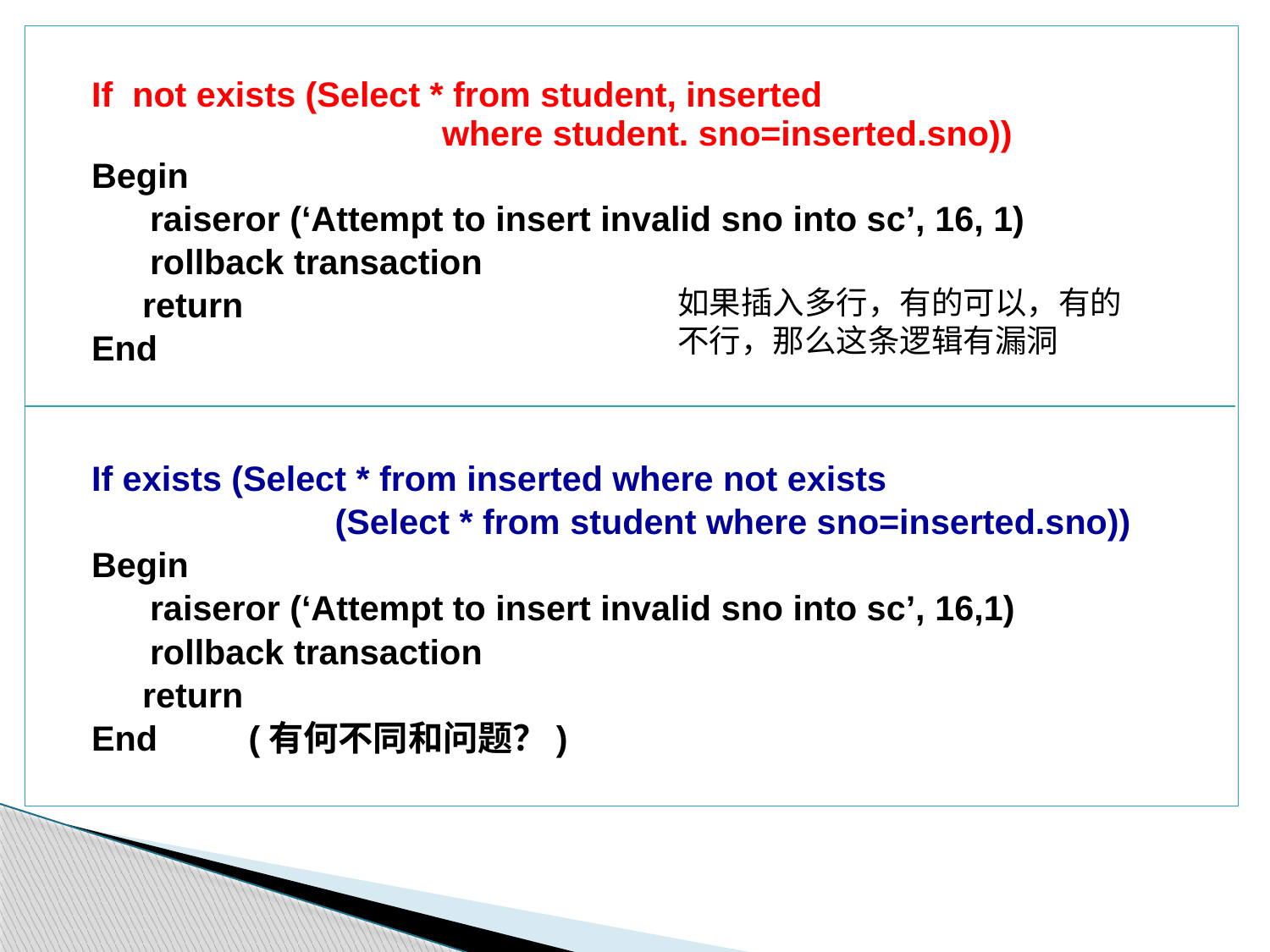

If  not exists (Select * from student, inserted
                                    where student. sno=inserted.sno))
Begin
      raiseror (‘Attempt to insert invalid sno into sc’, 16, 1)
      rollback transaction
	  return
End

If exists (Select * from inserted where not exists
                         (Select * from student where sno=inserted.sno))
Begin
      raiseror (‘Attempt to insert invalid sno into sc’, 16,1)
      rollback transaction
	  return
End							(有何不同和问题？)
如果插入多行，有的可以，有的不行，那么这条逻辑有漏洞